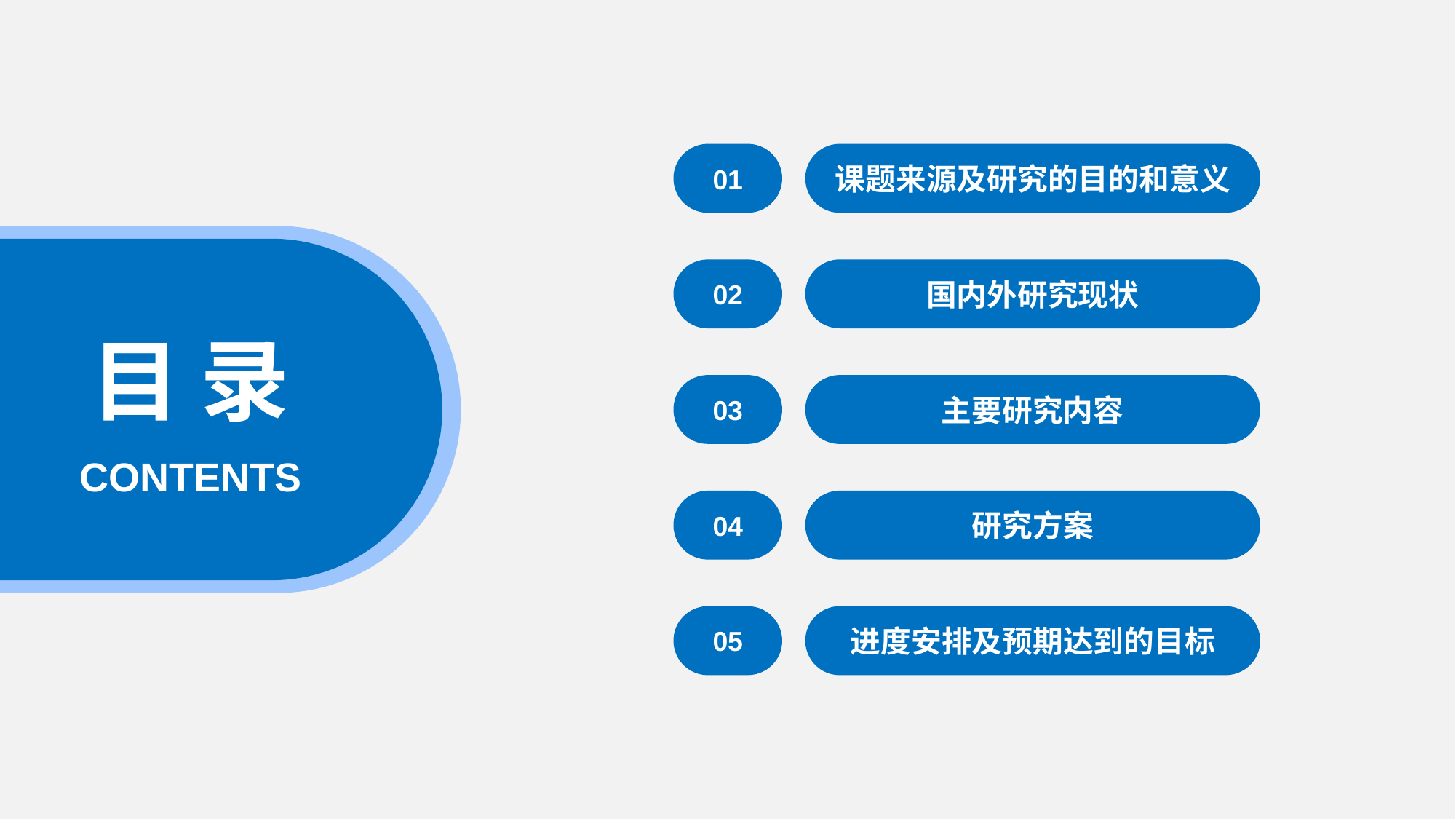

01
课题来源及研究的目的和意义

国内外研究现状
02
目 录
03
主要研究内容
CONTENTS
04
研究方案
进度安排及预期达到的目标
05